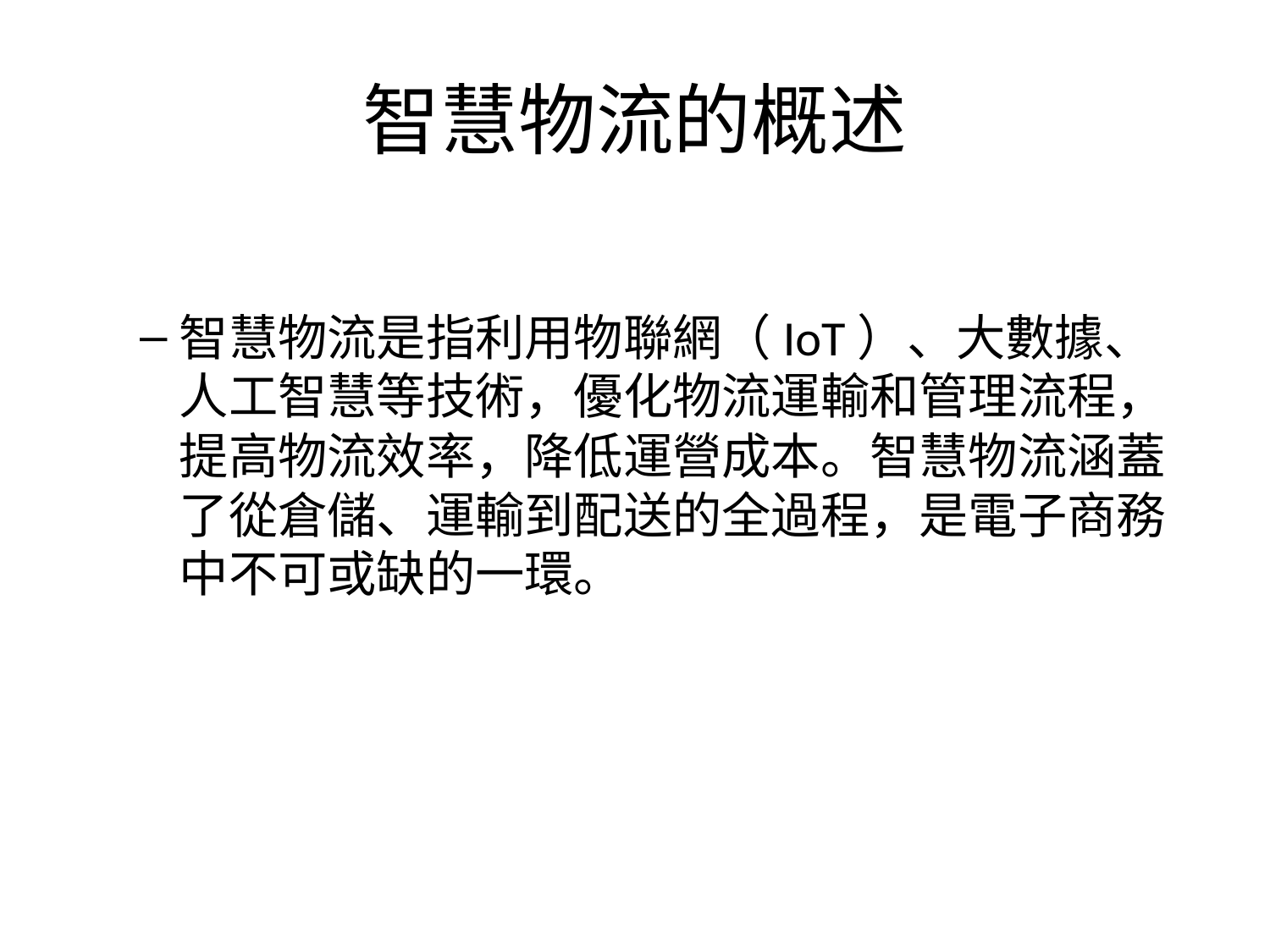

# 智慧物流的概述

智慧物流是指利用物聯網（IoT）、大數據、人工智慧等技術，優化物流運輸和管理流程，提高物流效率，降低運營成本。智慧物流涵蓋了從倉儲、運輸到配送的全過程，是電子商務中不可或缺的一環。